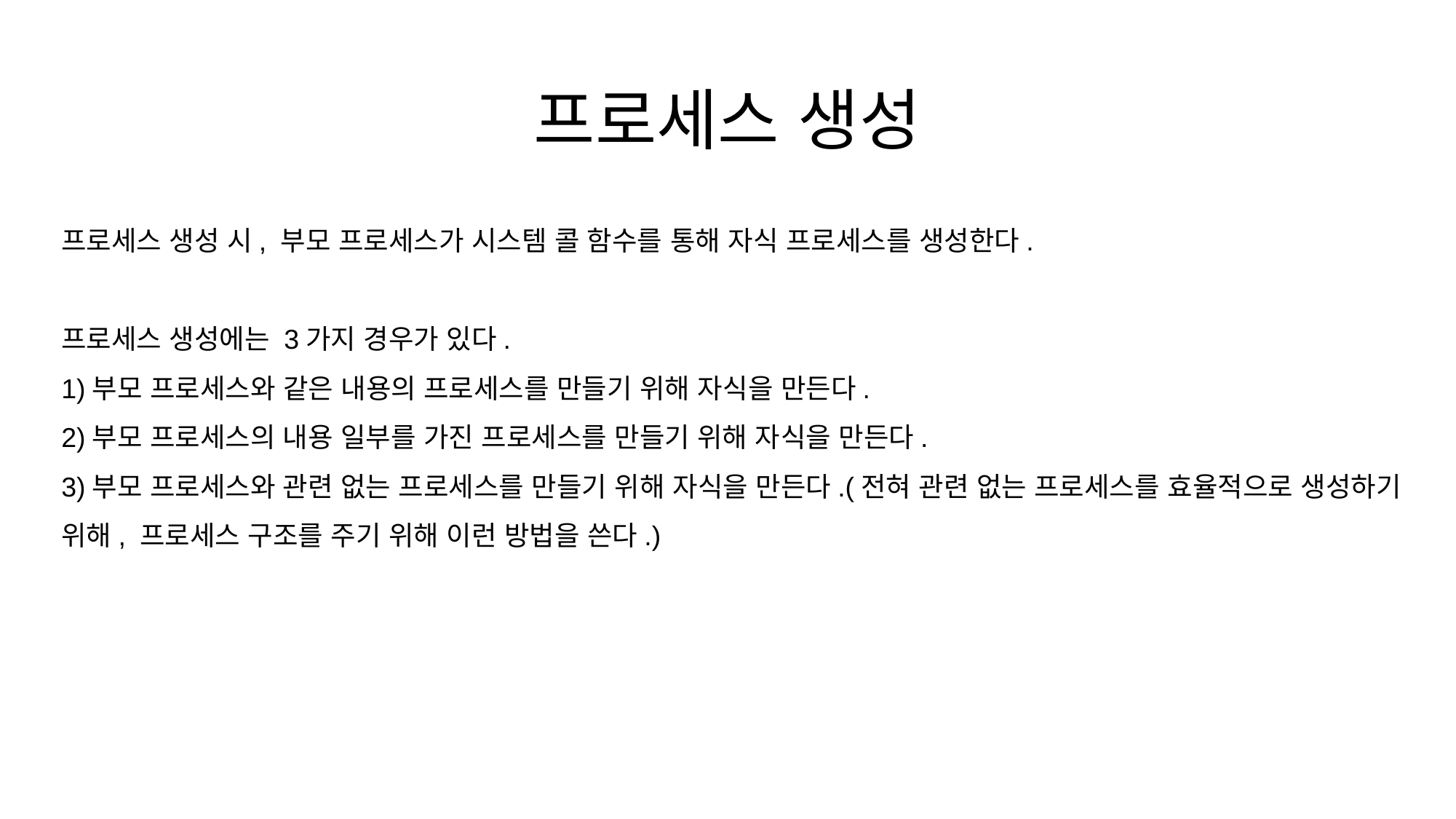

# 프로세스 생성
프로세스 생성 시, 부모 프로세스가 시스템 콜 함수를 통해 자식 프로세스를 생성한다.

프로세스 생성에는 3가지 경우가 있다.
1)부모 프로세스와 같은 내용의 프로세스를 만들기 위해 자식을 만든다.
2)부모 프로세스의 내용 일부를 가진 프로세스를 만들기 위해 자식을 만든다.
3)부모 프로세스와 관련 없는 프로세스를 만들기 위해 자식을 만든다.(전혀 관련 없는 프로세스를 효율적으로 생성하기 위해, 프로세스 구조를 주기 위해 이런 방법을 쓴다.)